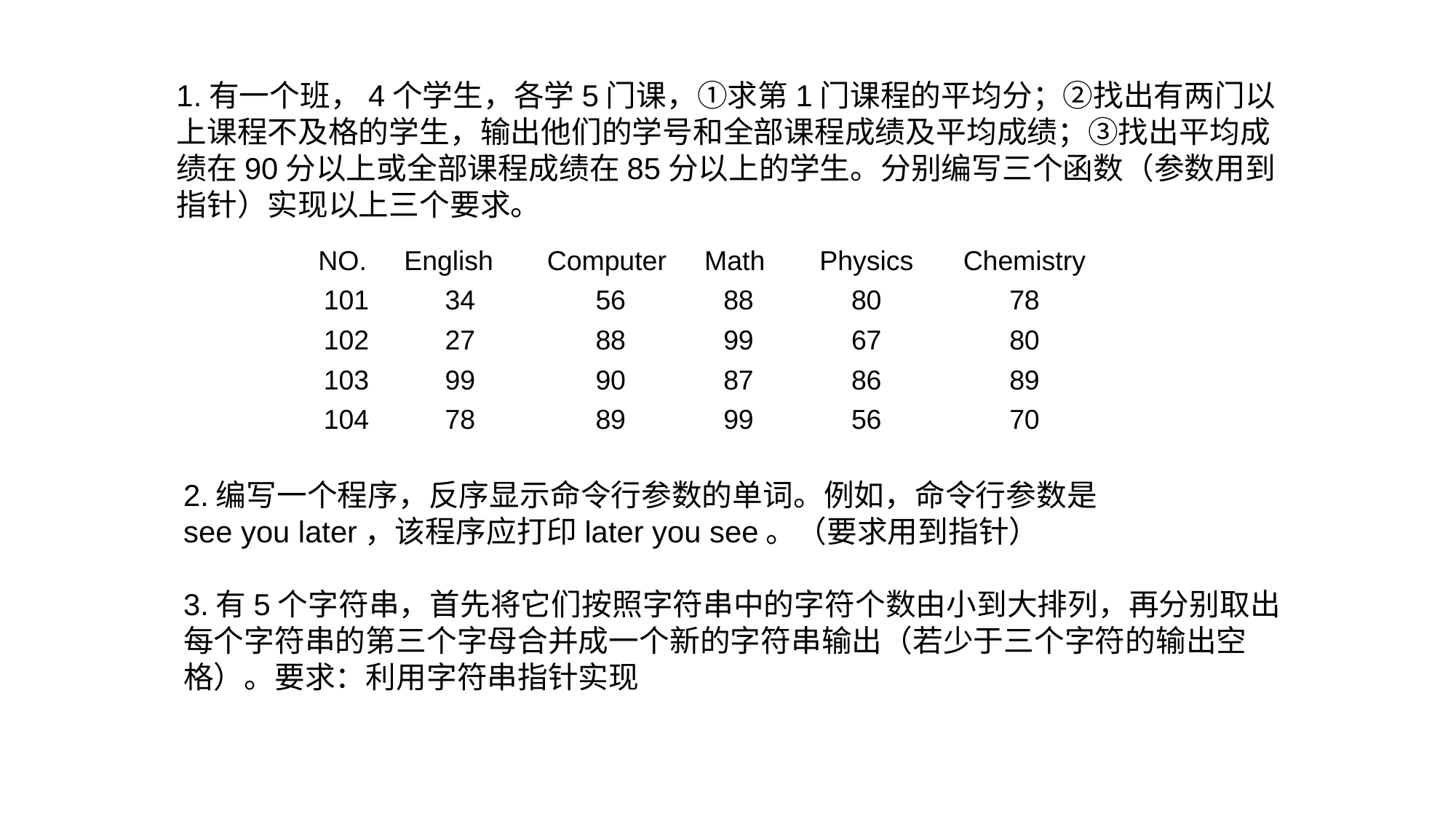

1.有一个班，4个学生，各学5门课，①求第1门课程的平均分；②找出有两门以上课程不及格的学生，输出他们的学号和全部课程成绩及平均成绩；③找出平均成绩在90分以上或全部课程成绩在85分以上的学生。分别编写三个函数（参数用到指针）实现以上三个要求。
| NO. | English | Computer | Math | Physics | Chemistry |
| --- | --- | --- | --- | --- | --- |
| 101 | 34 | 56 | 88 | 80 | 78 |
| 102 | 27 | 88 | 99 | 67 | 80 |
| 103 | 99 | 90 | 87 | 86 | 89 |
| 104 | 78 | 89 | 99 | 56 | 70 |
2.编写一个程序，反序显示命令行参数的单词。例如，命令行参数是
see you later，该程序应打印later you see。（要求用到指针）

3.有5个字符串，首先将它们按照字符串中的字符个数由小到大排列，再分别取出每个字符串的第三个字母合并成一个新的字符串输出（若少于三个字符的输出空格）。要求：利用字符串指针实现